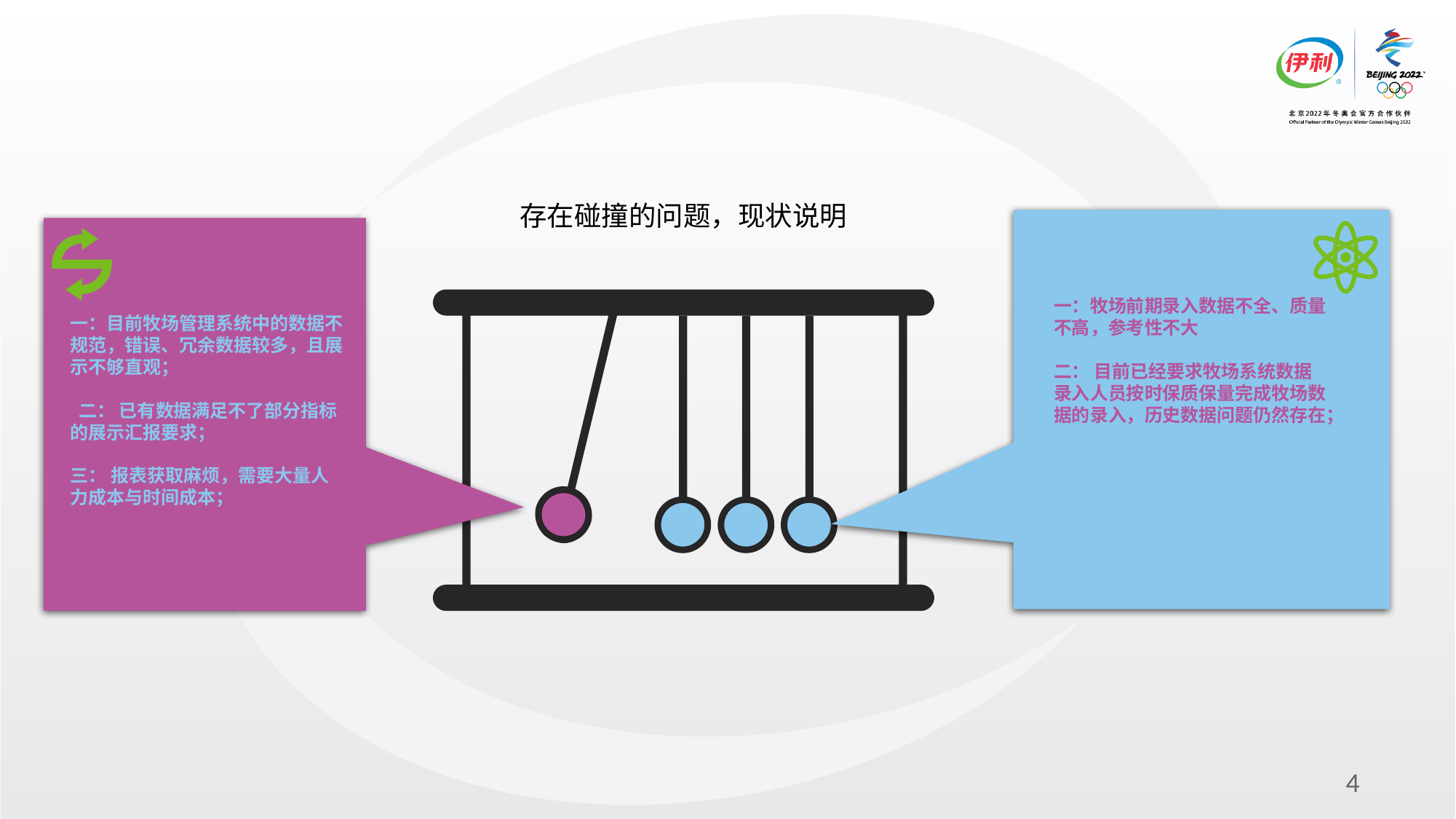

存在碰撞的问题，现状说明

一：牧场前期录入数据不全、质量不高，参考性不大

二： 目前已经要求牧场系统数据录入人员按时保质保量完成牧场数据的录入，历史数据问题仍然存在；
一：目前牧场管理系统中的数据不规范，错误、冗余数据较多，且展示不够直观；

 二： 已有数据满足不了部分指标的展示汇报要求；

三： 报表获取麻烦，需要大量人力成本与时间成本；
4